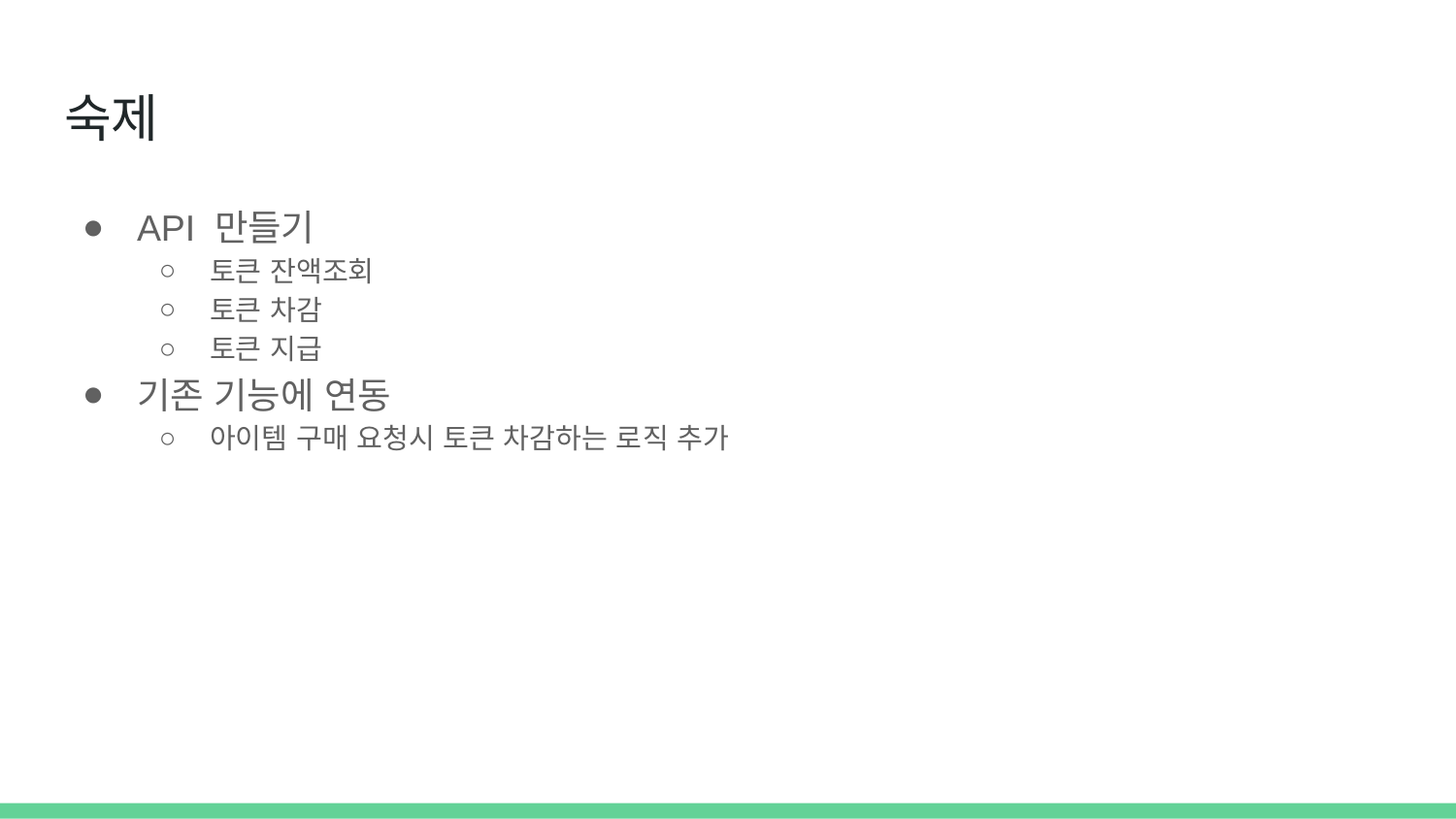

# 숙제
API 만들기
토큰 잔액조회
토큰 차감
토큰 지급
기존 기능에 연동
아이템 구매 요청시 토큰 차감하는 로직 추가